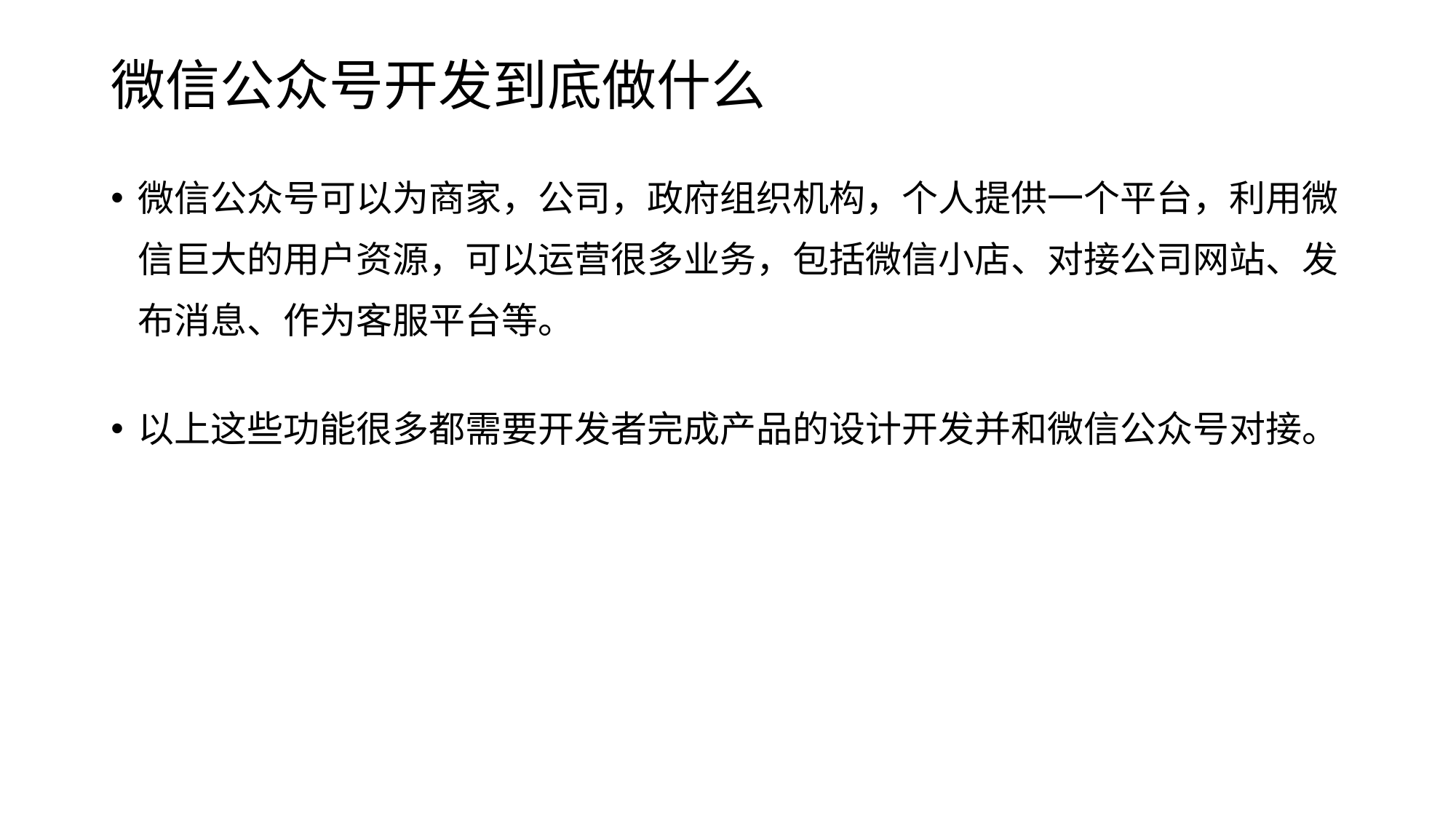

微信公众号开发到底做什么
微信公众号可以为商家，公司，政府组织机构，个人提供一个平台，利用微信巨大的用户资源，可以运营很多业务，包括微信小店、对接公司网站、发布消息、作为客服平台等。

以上这些功能很多都需要开发者完成产品的设计开发并和微信公众号对接。